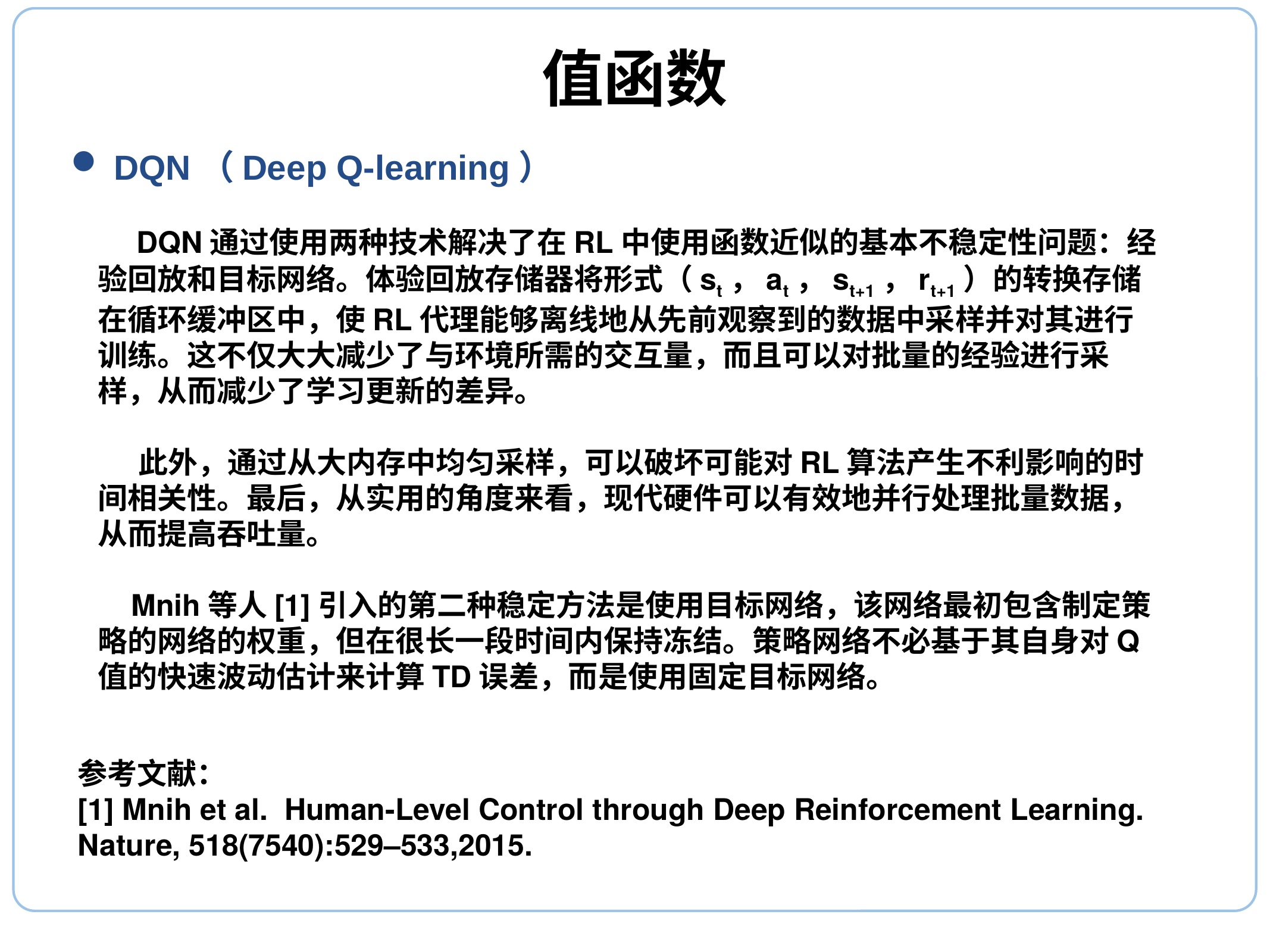

# 值函数
DQN（Deep Q-learning）
    DQN通过使用两种技术解决了在RL中使用函数近似的基本不稳定性问题：经验回放和目标网络。体验回放存储器将形式（st，at，st+1，rt+1）的转换存储在循环缓冲区中，使RL代理能够离线地从先前观察到的数据中采样并对其进行训练。这不仅大大减少了与环境所需的交互量，而且可以对批量的经验进行采样，从而减少了学习更新的差异。

    此外，通过从大内存中均匀采样，可以破坏可能对RL算法产生不利影响的时间相关性。最后，从实用的角度来看，现代硬件可以有效地并行处理批量数据，从而提高吞吐量。

    Mnih等人[1]引入的第二种稳定方法是使用目标网络，该网络最初包含制定策略的网络的权重，但在很长一段时间内保持冻结。策略网络不必基于其自身对Q值的快速波动估计来计算TD误差，而是使用固定目标网络。
参考文献：
[1] Mnih et al.  Human-Level Control through Deep Reinforcement Learning. Nature, 518(7540):529–533,2015.
13